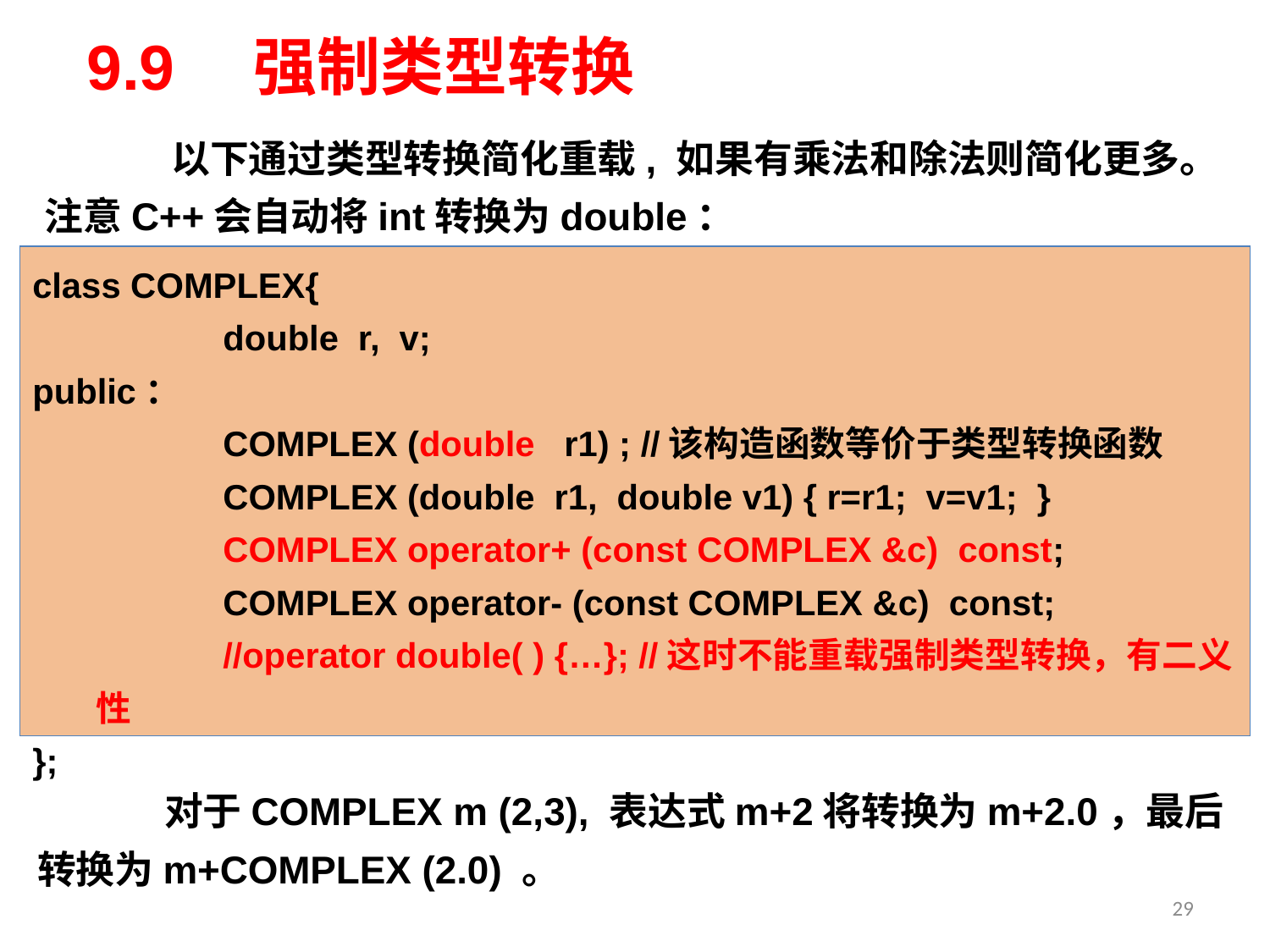

# 9.9　强制类型转换
	以下通过类型转换简化重载, 如果有乘法和除法则简化更多。注意C++会自动将int转换为double：

class COMPLEX{
	double  r,  v;
public：
	COMPLEX (double   r1) ; //该构造函数等价于类型转换函数
	COMPLEX (double  r1,  double v1) { r=r1;  v=v1;  }
	COMPLEX operator+ (const COMPLEX &c)  const;
	COMPLEX operator- (const COMPLEX &c)  const;
	//operator double( ) {…}; //这时不能重载强制类型转换，有二义性
};

	对于COMPLEX m (2,3), 表达式m+2将转换为m+2.0，最后转换为m+COMPLEX (2.0) 。
29